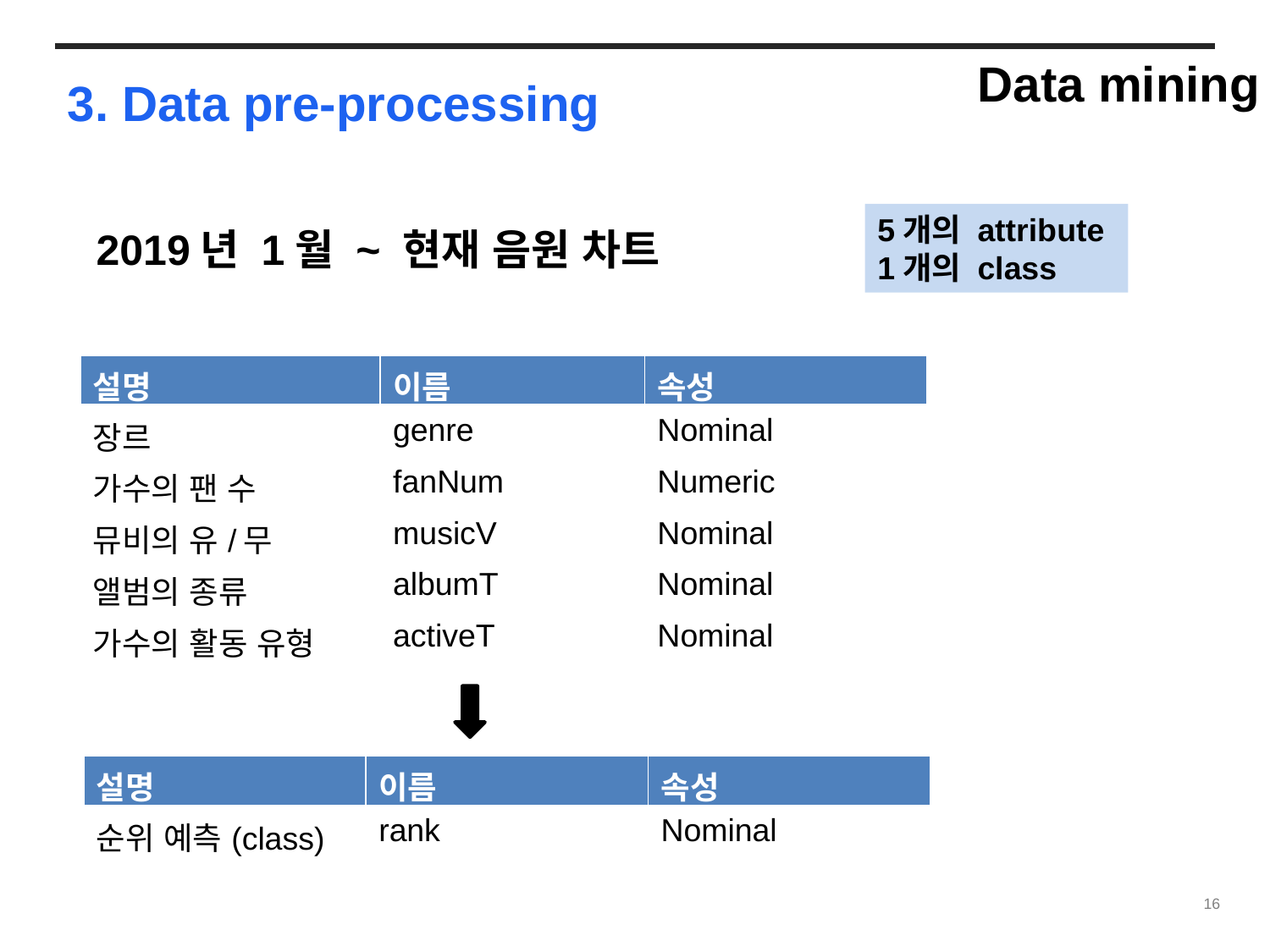

Data mining
3. Data pre-processing
5개의 attribute
1개의 class
2019년 1월 ~ 현재 음원 차트
| 설명 | 이름 | 속성 |
| --- | --- | --- |
| 장르 | genre | Nominal |
| 가수의 팬 수 | fanNum | Numeric |
| 뮤비의 유/무 | musicV | Nominal |
| 앨범의 종류 | albumT | Nominal |
| 가수의 활동 유형 | activeT | Nominal |

| 설명 | 이름 | 속성 |
| --- | --- | --- |
| 순위 예측(class) | rank | Nominal |